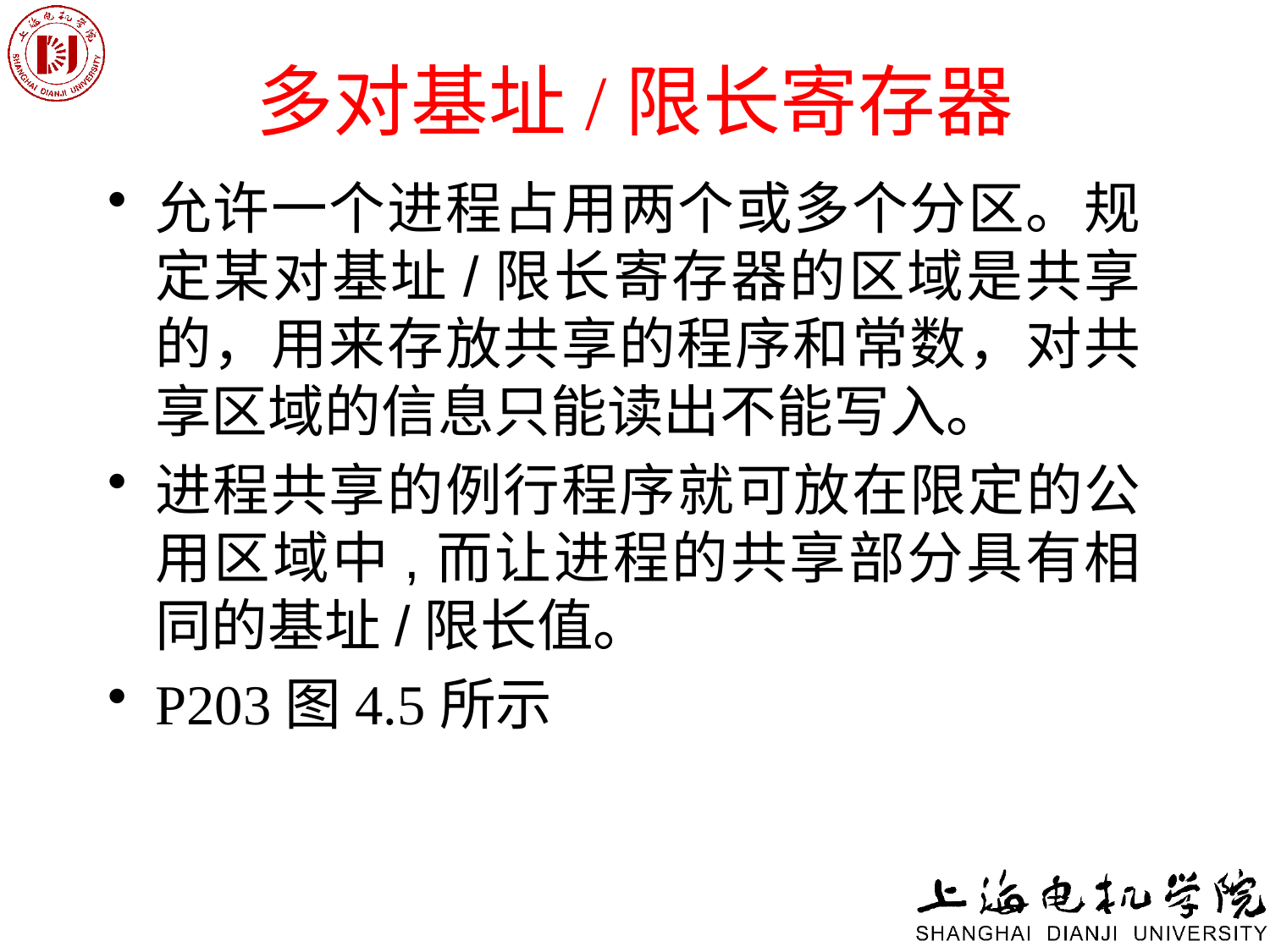

# 多对基址/限长寄存器
允许一个进程占用两个或多个分区。规定某对基址/限长寄存器的区域是共享的，用来存放共享的程序和常数，对共享区域的信息只能读出不能写入。
进程共享的例行程序就可放在限定的公用区域中,而让进程的共享部分具有相同的基址/限长值。
P203图4.5所示